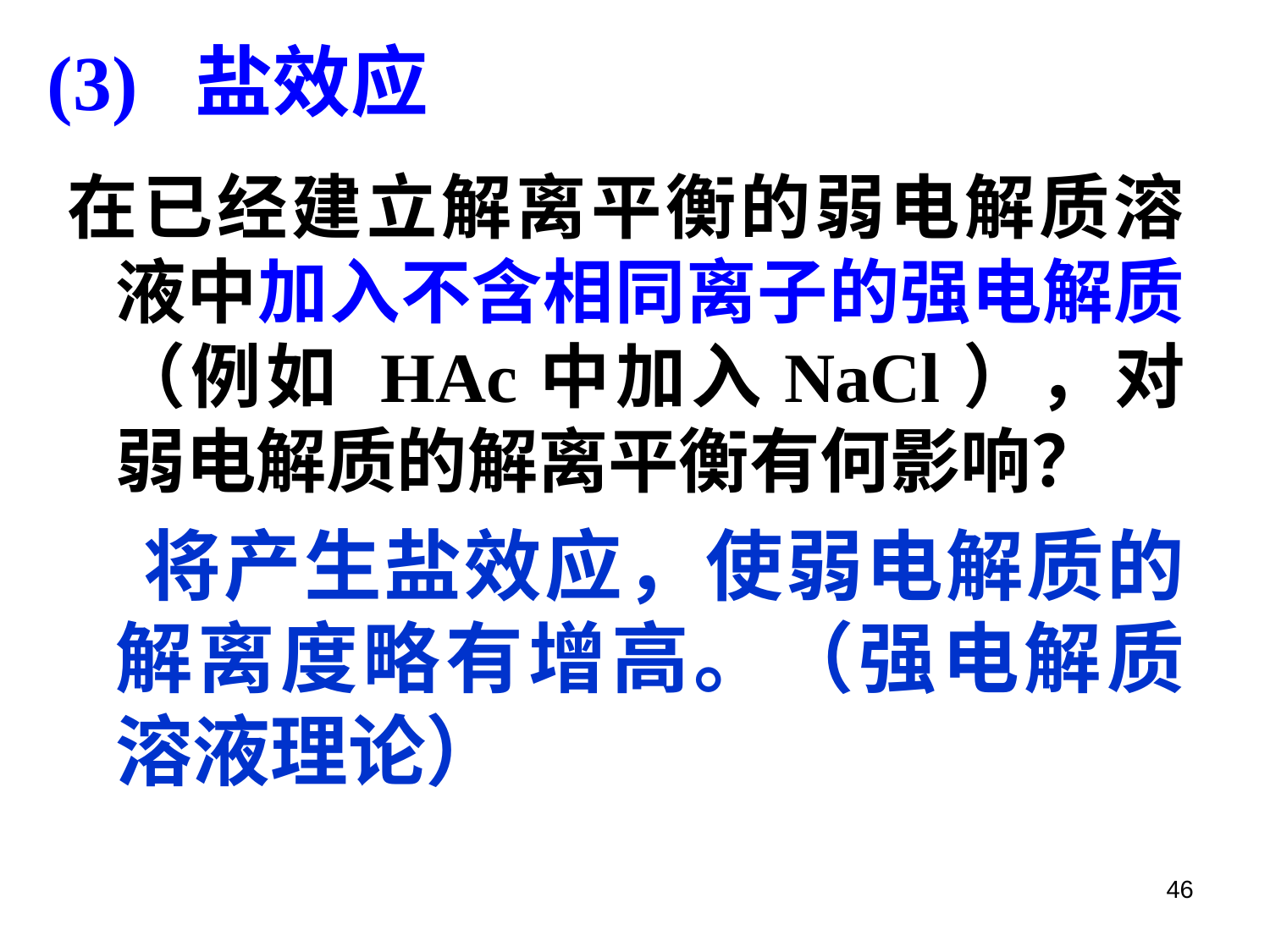

(3)  盐效应
在已经建立解离平衡的弱电解质溶液中加入不含相同离子的强电解质（例如 HAc中加入NaCl），对弱电解质的解离平衡有何影响？
   将产生盐效应，使弱电解质的解离度略有增高。（强电解质溶液理论）
46